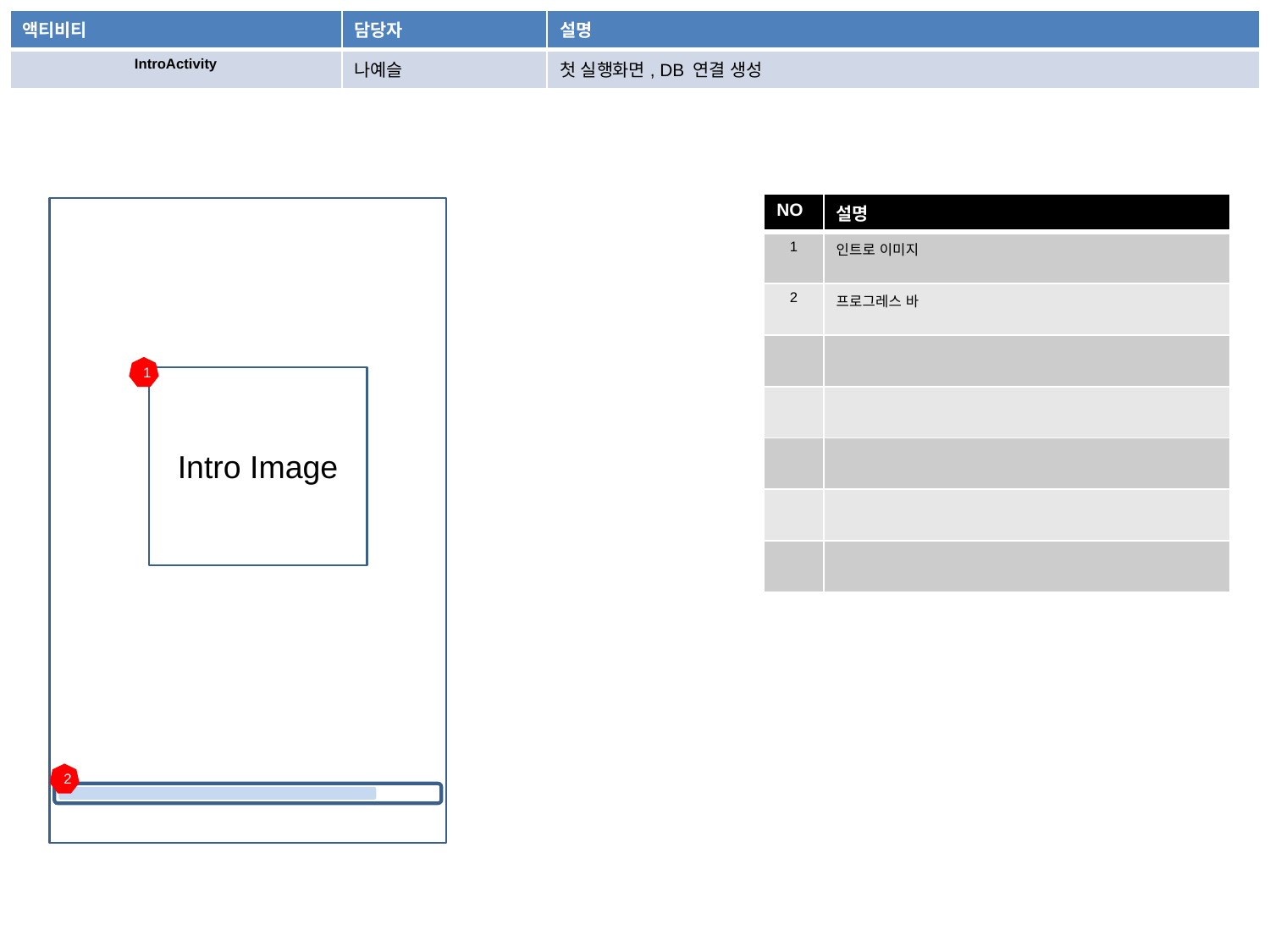

| 액티비티 | 담당자 | 설명 |
| --- | --- | --- |
| IntroActivity | 나예슬 | 첫 실행화면, DB 연결 생성 |
| NO | 설명 |
| --- | --- |
| 1 | 인트로 이미지 |
| 2 | 프로그레스 바 |
|  |  |
|  |  |
|  |  |
|  |  |
|  |  |

1
Intro Image
2